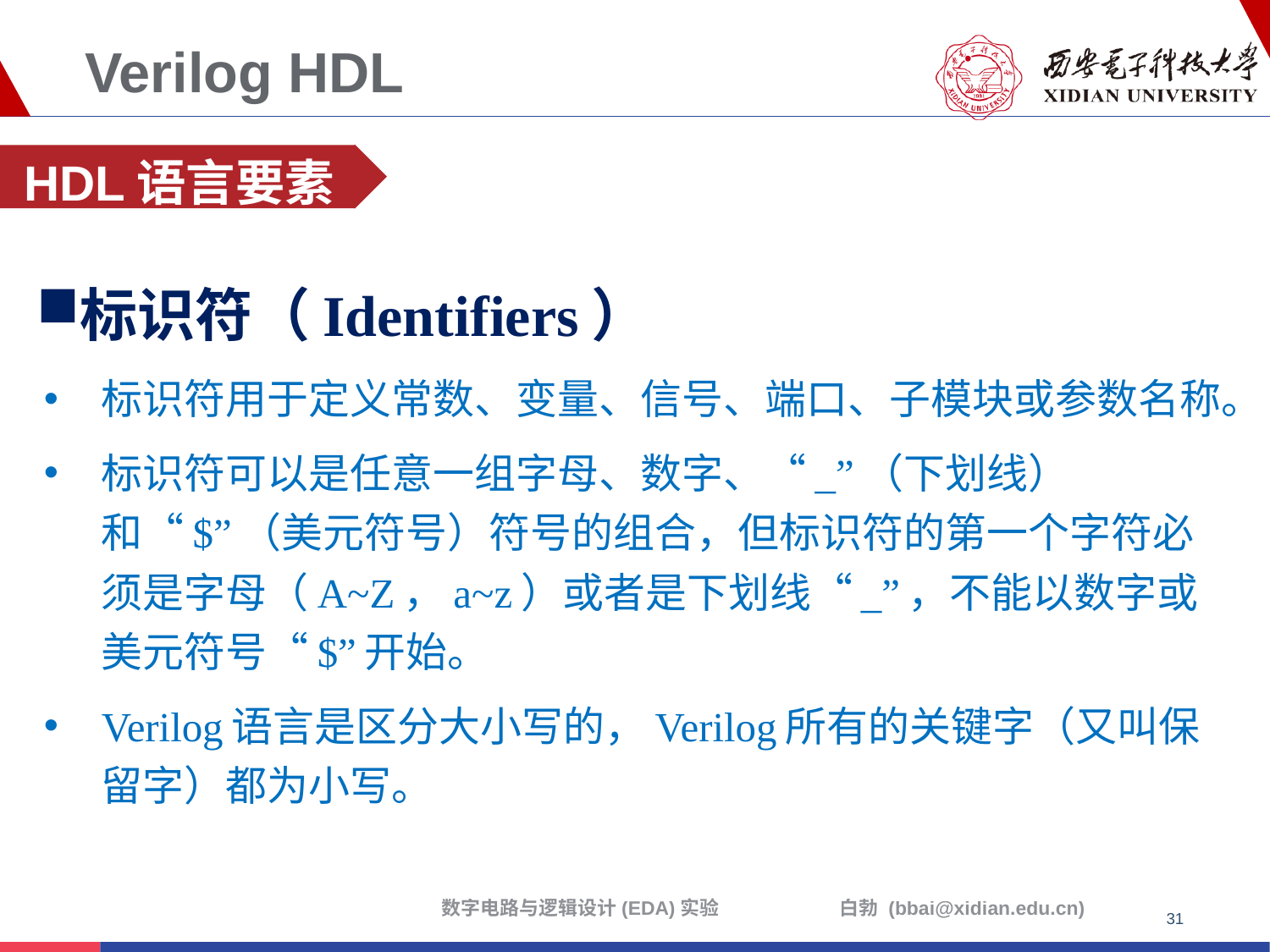

# Verilog HDL
HDL语言要素
标识符（Identifiers）
标识符用于定义常数、变量、信号、端口、子模块或参数名称。
标识符可以是任意一组字母、数字、“_”（下划线）和“$”（美元符号）符号的组合，但标识符的第一个字符必须是字母（A~Z，a~z）或者是下划线“_”，不能以数字或美元符号“$”开始。
Verilog语言是区分大小写的，Verilog所有的关键字（又叫保留字）都为小写。

31